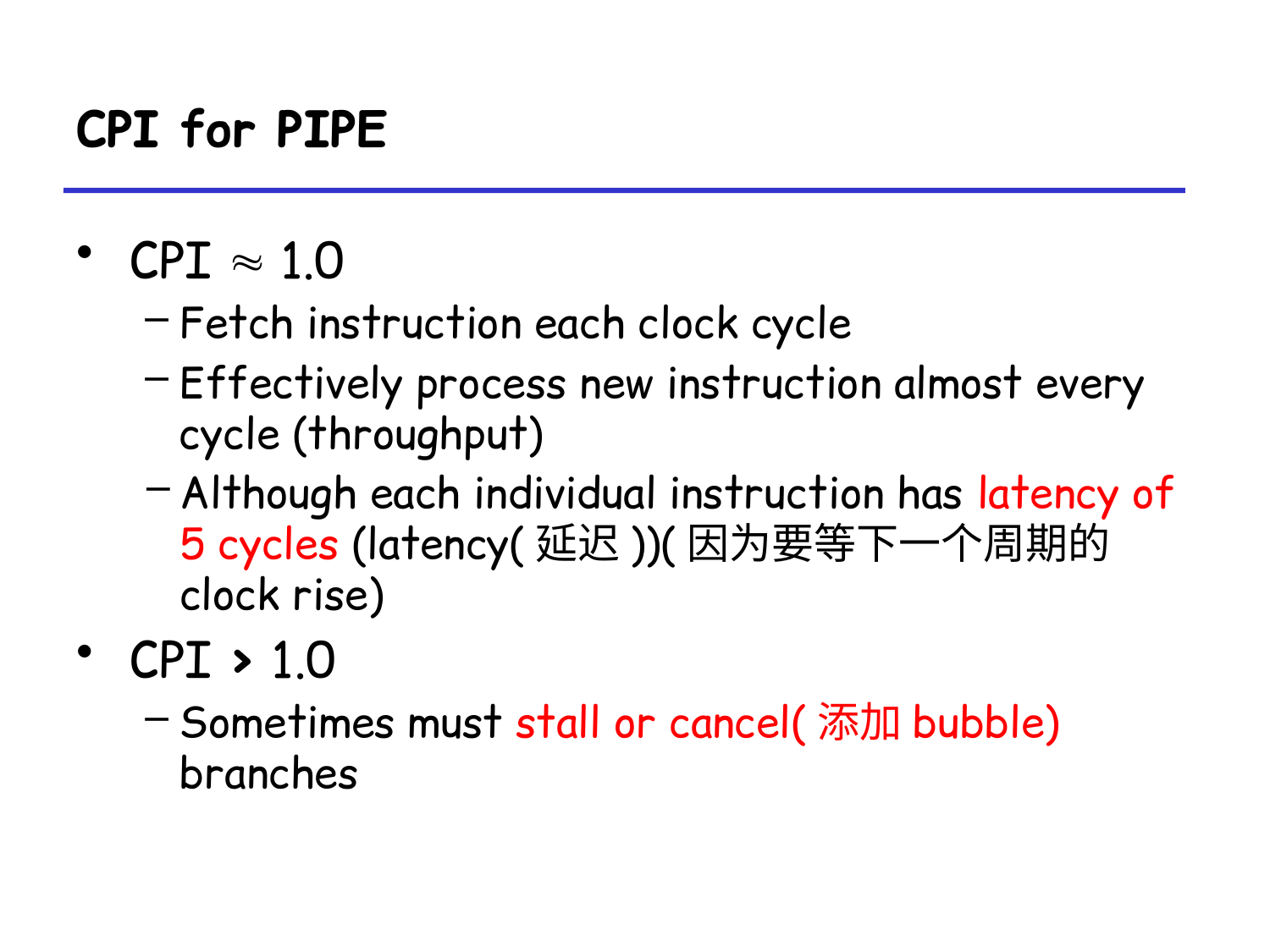

# CPI for PIPE
CPI ≈ 1.0
Fetch instruction each clock cycle
Effectively process new instruction almost every cycle (throughput)
Although each individual instruction has latency of 5 cycles (latency(延迟))(因为要等下一个周期的clock rise)
CPI > 1.0
Sometimes must stall or cancel(添加bubble) branches

41